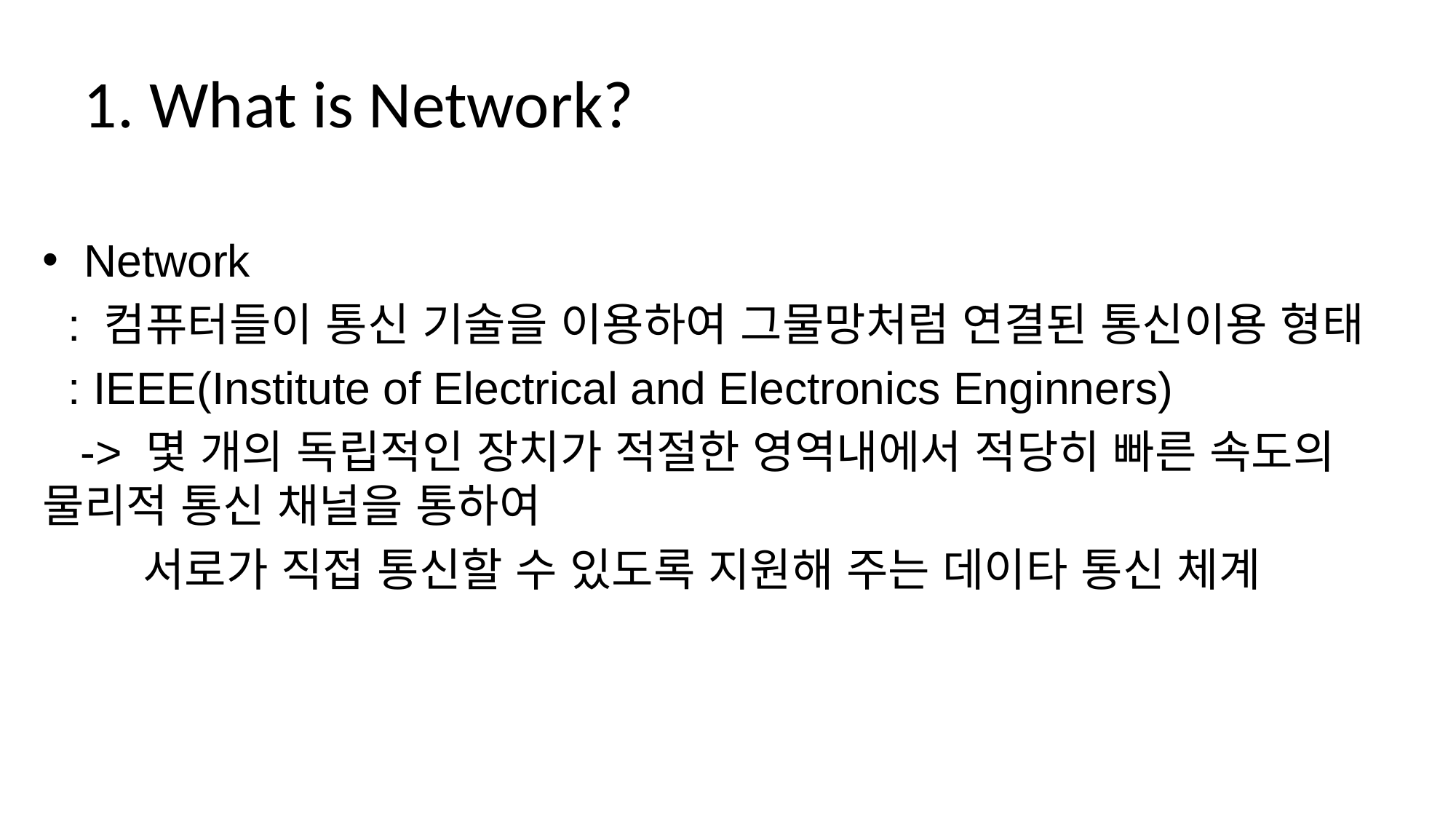

# 1. What is Network?
Network
  : 컴퓨터들이 통신 기술을 이용하여 그물망처럼 연결된 통신이용 형태
  : IEEE(Institute of Electrical and Electronics Enginners)
   -> 몇 개의 독립적인 장치가 적절한 영역내에서 적당히 빠른 속도의 물리적 통신 채널을 통하여
       서로가 직접 통신할 수 있도록 지원해 주는 데이타 통신 체계